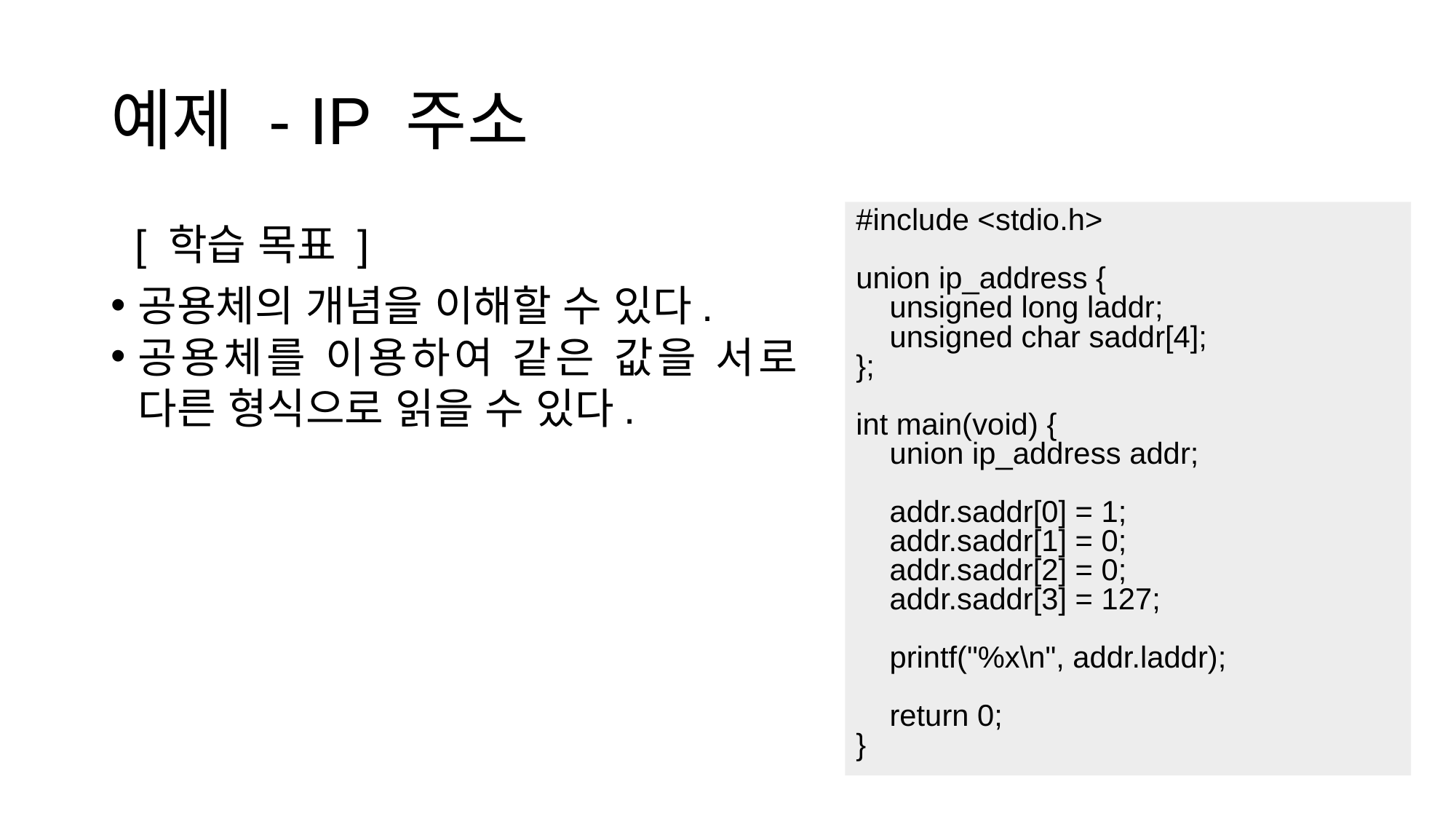

# 예제 - IP 주소
#include <stdio.h>

union ip_address {
    unsigned long laddr;
    unsigned char saddr[4];
};

int main(void) {
    union ip_address addr;

    addr.saddr[0] = 1;
    addr.saddr[1] = 0;
    addr.saddr[2] = 0;
    addr.saddr[3] = 127;

    printf("%x\n", addr.laddr);

    return 0;
}

  [ 학습 목표 ]
공용체의 개념을 이해할 수 있다.
공용체를 이용하여 같은 값을 서로 다른 형식으로 읽을 수 있다.